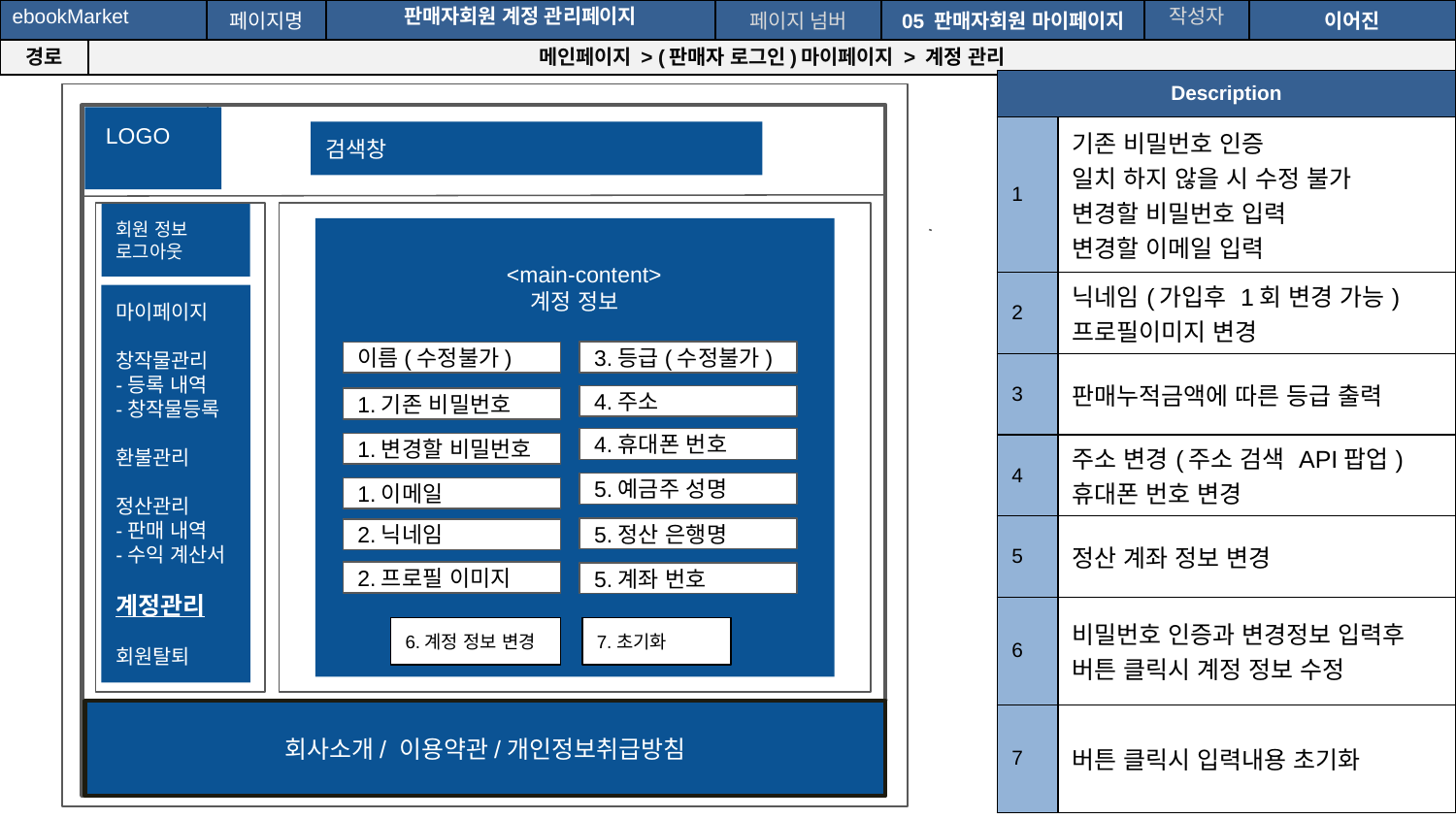

| ebookMarket |  | 페이지명 | 판매자회원 계정 관리페이지 | 페이지 넘버 | 05 판매자회원 마이페이지 | 작성자 | 이어진 |
| --- | --- | --- | --- | --- | --- | --- | --- |
| 경로 | 메인페이지 > (판매자 로그인)마이페이지 > 계정 관리 |  |  |  |  |  |  |
| Description |  |
| --- | --- |
| 1 | 기존 비밀번호 인증 일치 하지 않을 시 수정 불가 변경할 비밀번호 입력 변경할 이메일 입력 |
| 2 | 닉네임(가입후 1회 변경 가능) 프로필이미지 변경 |
| 3 | 판매누적금액에 따른 등급 출력 |
| 4 | 주소 변경(주소 검색 API팝업) 휴대폰 번호 변경 |
| 5 | 정산 계좌 정보 변경 |
| 6 | 비밀번호 인증과 변경정보 입력후 버튼 클릭시 계정 정보 수정 |
| 7 | 버튼 클릭시 입력내용 초기화 |

 LOGO

검색창

회원 정보
로그아웃
                            <main-content>
계정 정보

마이페이지

창작물관리
-등록 내역
-창작물등록

환불관리

정산관리
-판매 내역
-수익 계산서

계정관리

회원탈퇴

3.등급(수정불가)
이름(수정불가)
4.주소
1.기존 비밀번호
4.휴대폰 번호
1.변경할 비밀번호
5.예금주 성명
1.이메일
5.정산 은행명
2.닉네임
2.프로필 이미지
5.계좌 번호
6.계정 정보 변경
7.초기화
회사소개/ 이용약관/개인정보취급방침